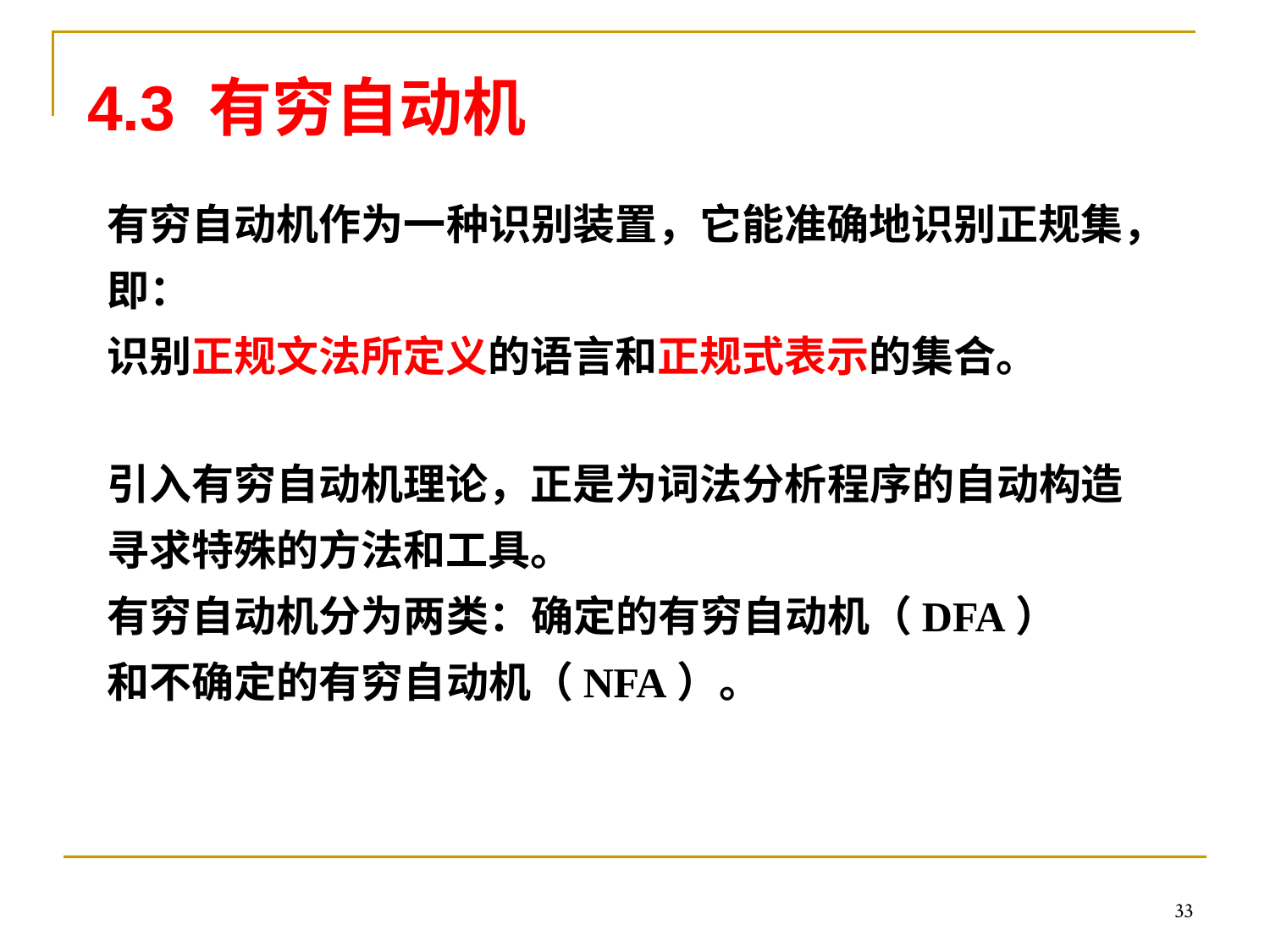

4.3 有穷自动机
有穷自动机作为一种识别装置，它能准确地识别正规集，即：
识别正规文法所定义的语言和正规式表示的集合。
引入有穷自动机理论，正是为词法分析程序的自动构造寻求特殊的方法和工具。
有穷自动机分为两类：确定的有穷自动机（DFA）
和不确定的有穷自动机（NFA）。
33